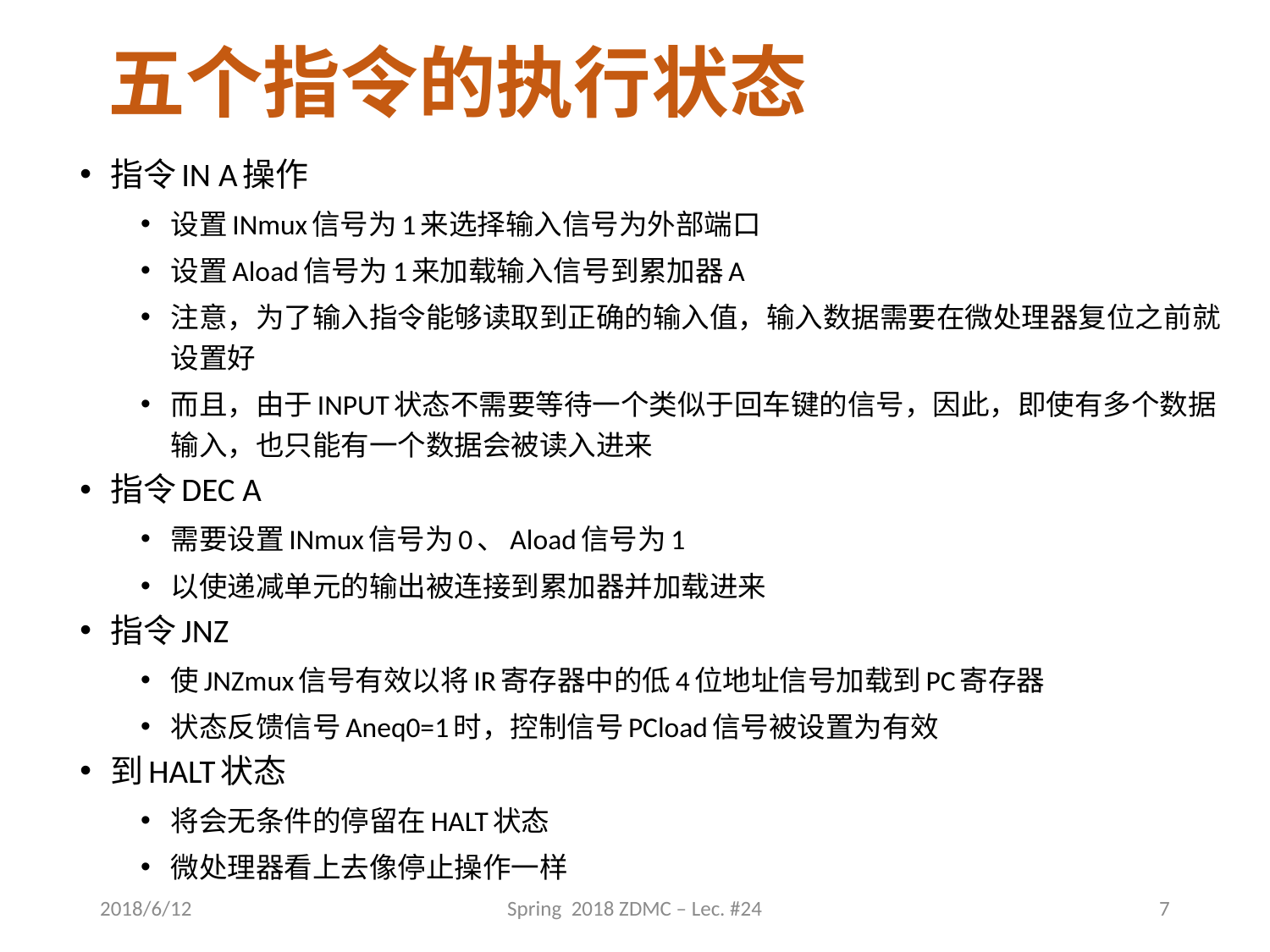

# 五个指令的执行状态
指令IN A操作
设置INmux信号为1来选择输入信号为外部端口
设置Aload信号为1来加载输入信号到累加器A
注意，为了输入指令能够读取到正确的输入值，输入数据需要在微处理器复位之前就设置好
而且，由于INPUT状态不需要等待一个类似于回车键的信号，因此，即使有多个数据输入，也只能有一个数据会被读入进来
指令DEC A
需要设置INmux信号为0、Aload信号为1
以使递减单元的输出被连接到累加器并加载进来
指令JNZ
使JNZmux信号有效以将IR寄存器中的低4位地址信号加载到PC寄存器
状态反馈信号Aneq0=1时，控制信号PCload信号被设置为有效
到HALT状态
将会无条件的停留在HALT状态
微处理器看上去像停止操作一样

2018/6/12
Spring  2018 ZDMC – Lec. #24
7